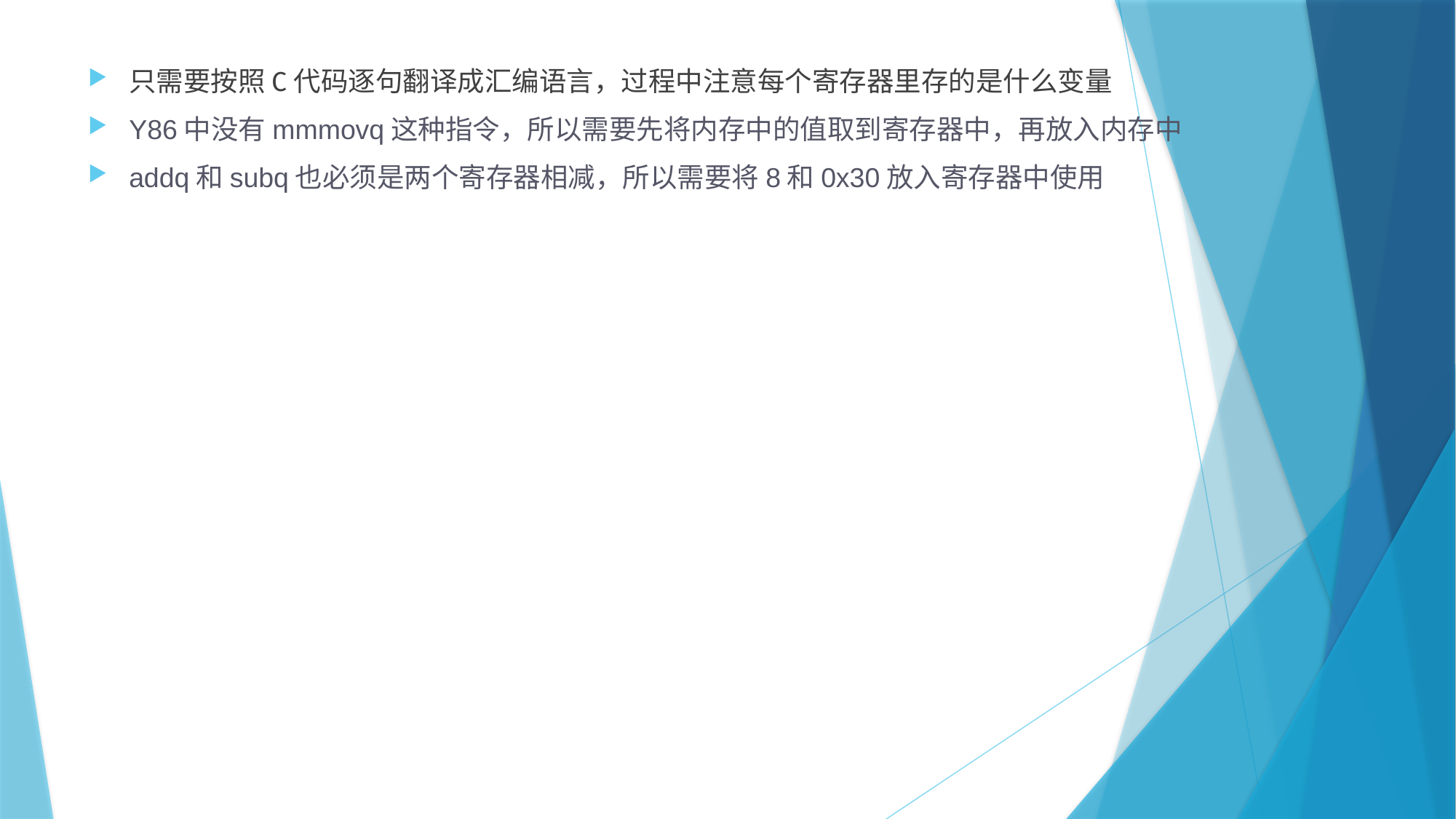

只需要按照C代码逐句翻译成汇编语言，过程中注意每个寄存器里存的是什么变量
Y86中没有mmmovq这种指令，所以需要先将内存中的值取到寄存器中，再放入内存中
addq和subq也必须是两个寄存器相减，所以需要将8和0x30放入寄存器中使用